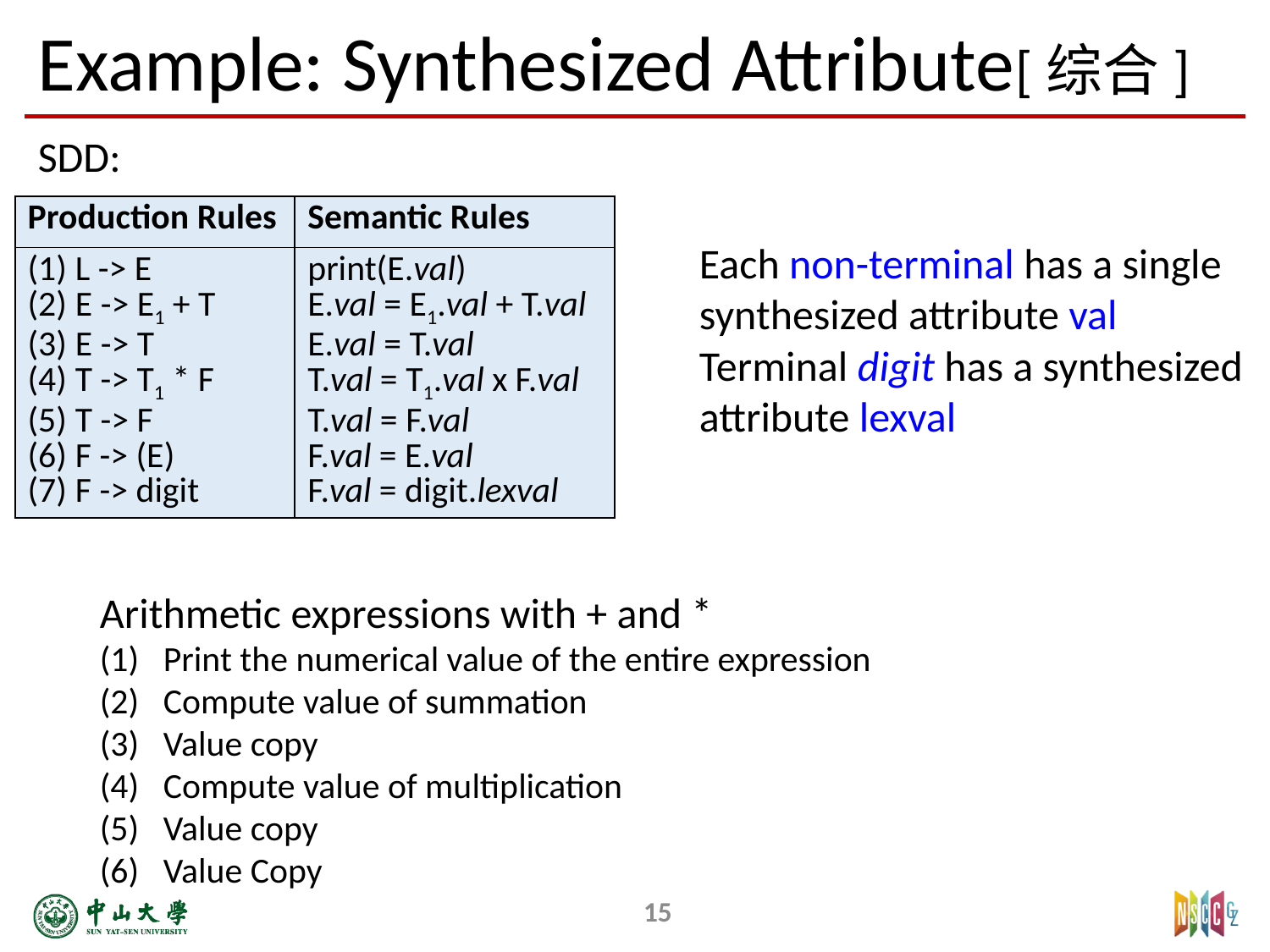

# Example: Synthesized Attribute[综合]
SDD:
| Production Rules | Semantic Rules |
| --- | --- |
| L -> E E -> E1 + T E -> T T -> T1 \* F T -> F F -> (E) F -> digit | print(E.val) E.val = E1.val + T.val E.val = T.val T.val = T1.val x F.val T.val = F.val F.val = E.val F.val = digit.lexval |
Each non-terminal has a single
synthesized attribute val
Terminal digit has a synthesized
attribute lexval
Arithmetic expressions with + and *
Print the numerical value of the entire expression
Compute value of summation
Value copy
Compute value of multiplication
Value copy
Value Copy
15